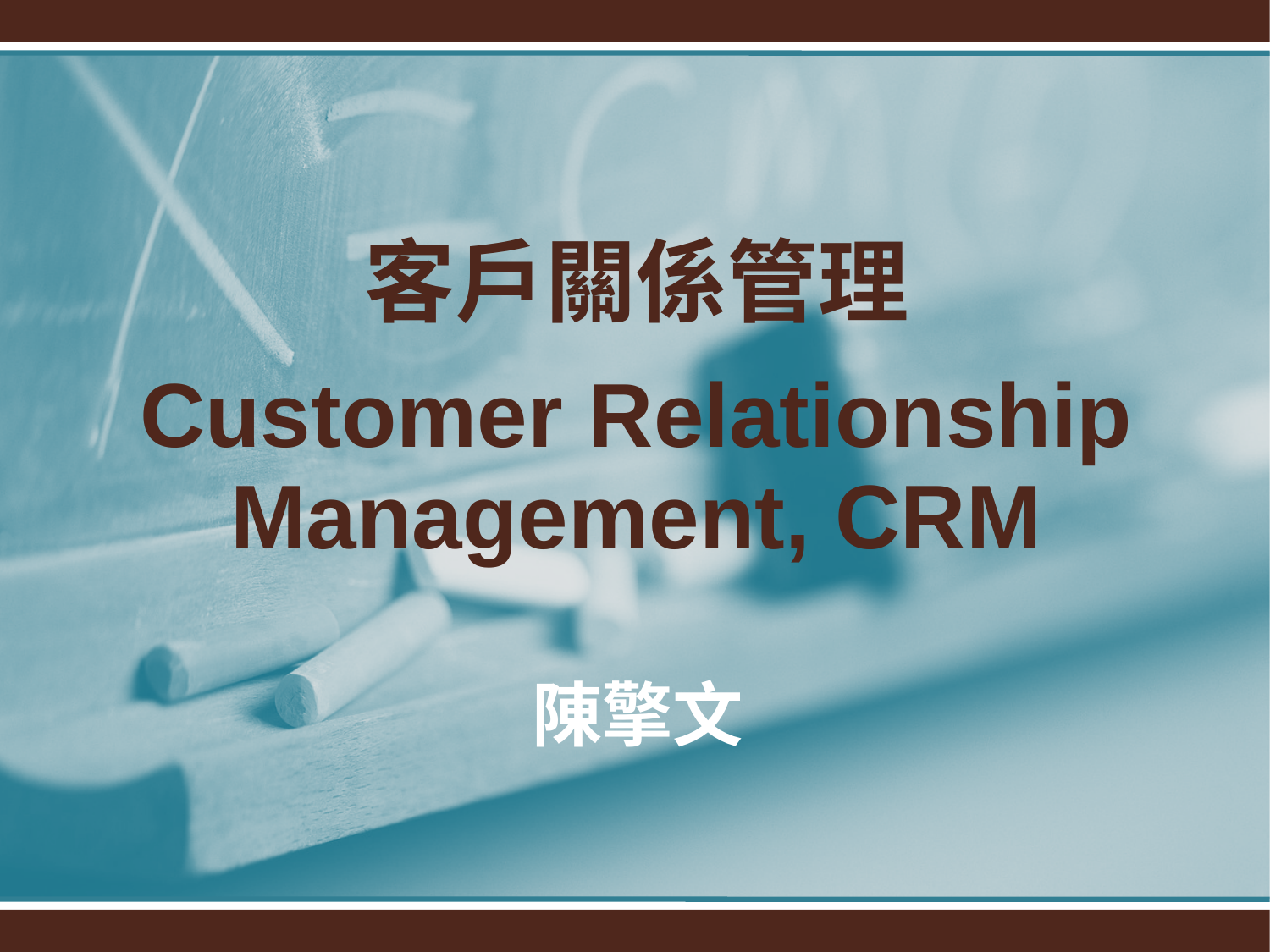

客戶關係管理
Customer Relationship Management, CRM
# 陳擎文